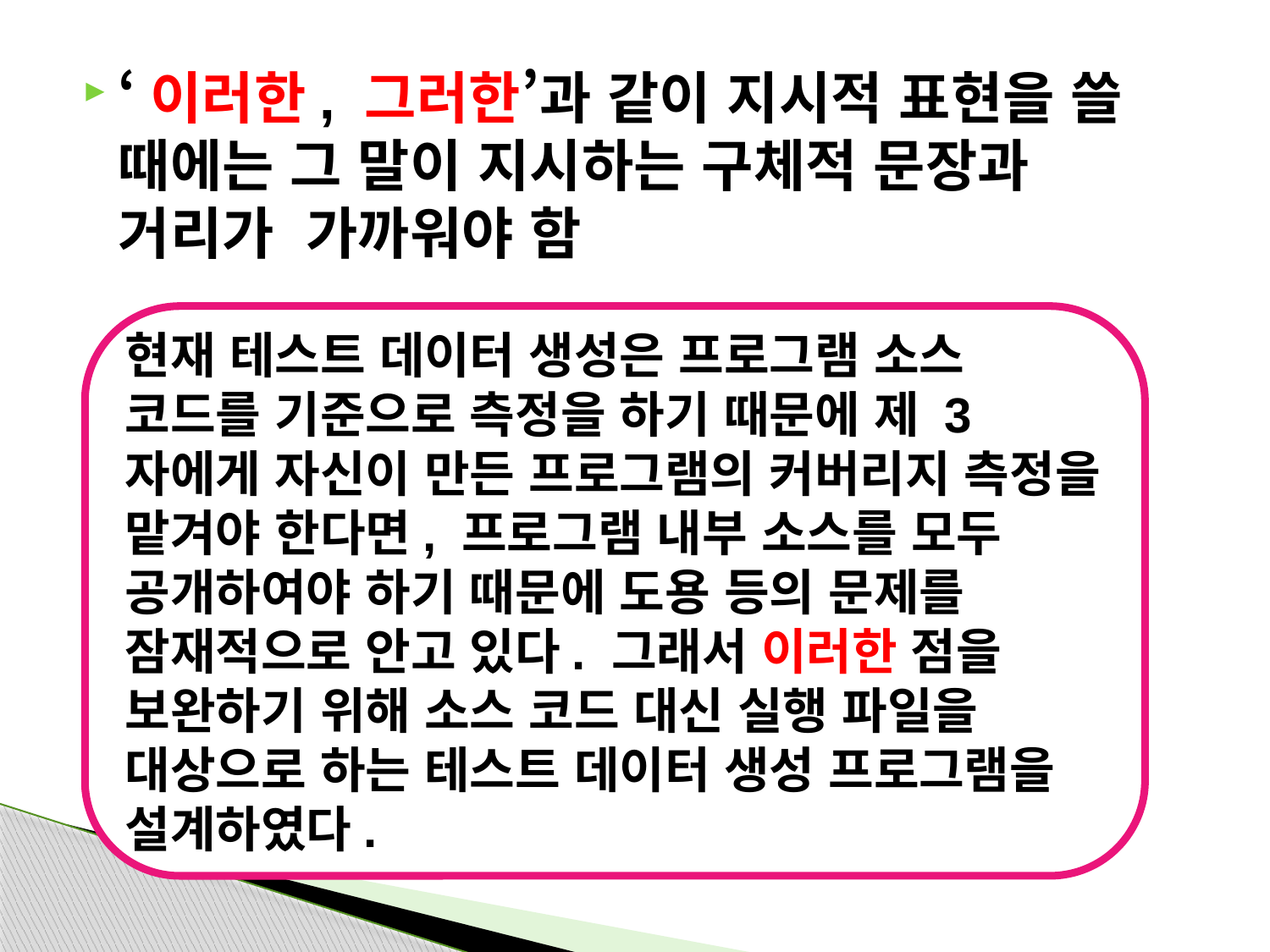

#
‘이러한, 그러한’과 같이 지시적 표현을 쓸 때에는 그 말이 지시하는 구체적 문장과 거리가  가까워야 함

현재 테스트 데이터 생성은 프로그램 소스 코드를 기준으로 측정을 하기 때문에 제 3 자에게 자신이 만든 프로그램의 커버리지 측정을 맡겨야 한다면, 프로그램 내부 소스를 모두 공개하여야 하기 때문에 도용 등의 문제를 잠재적으로 안고 있다. 그래서 이러한 점을 보완하기 위해 소스 코드 대신 실행 파일을 대상으로 하는 테스트 데이터 생성 프로그램을 설계하였다.